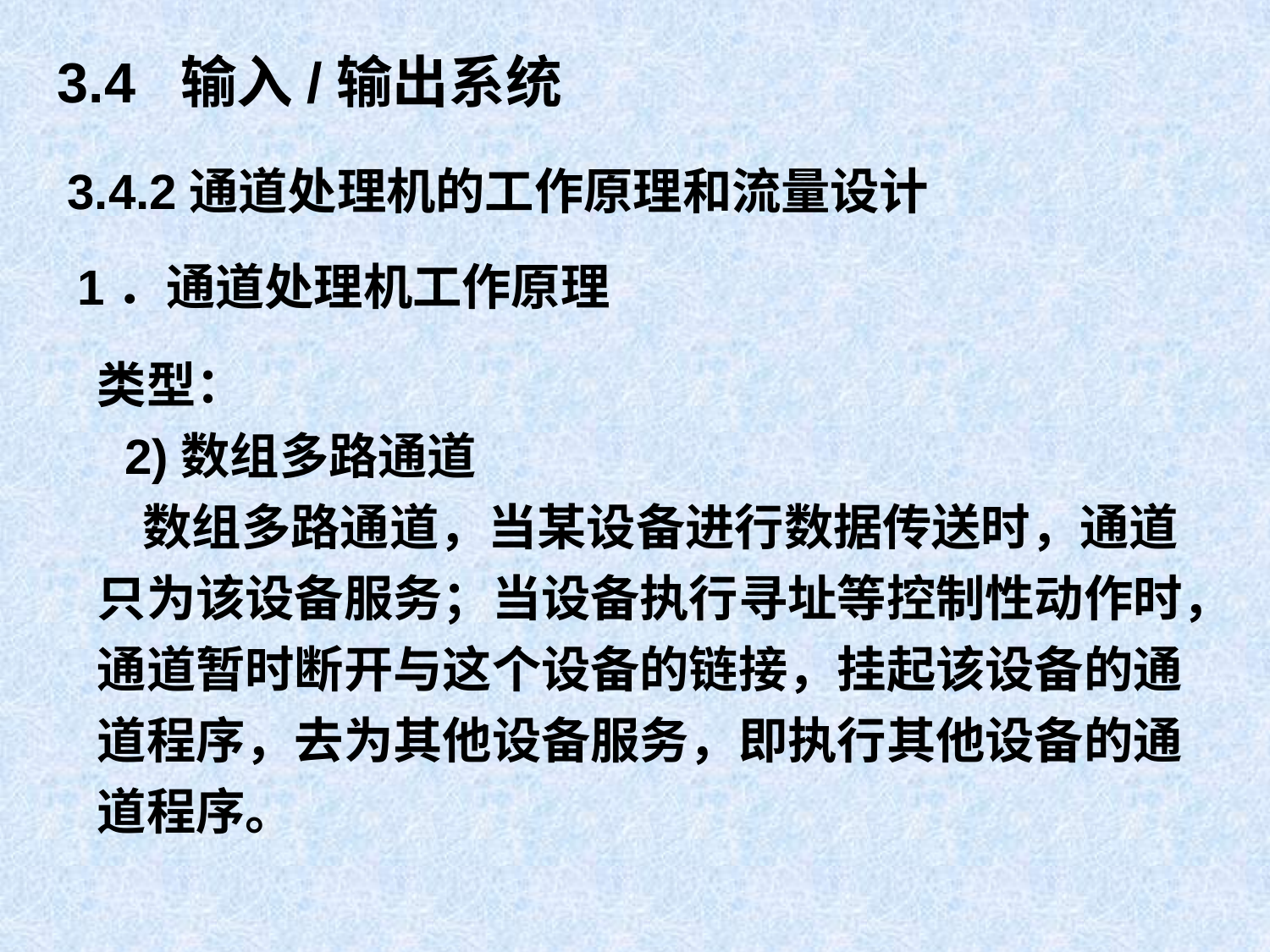

3.4  输入/输出系统
3.4.2通道处理机的工作原理和流量设计
1．通道处理机工作原理
类型：
  2)数组多路通道
   数组多路通道，当某设备进行数据传送时，通道只为该设备服务；当设备执行寻址等控制性动作时，通道暂时断开与这个设备的链接，挂起该设备的通道程序，去为其他设备服务，即执行其他设备的通道程序。